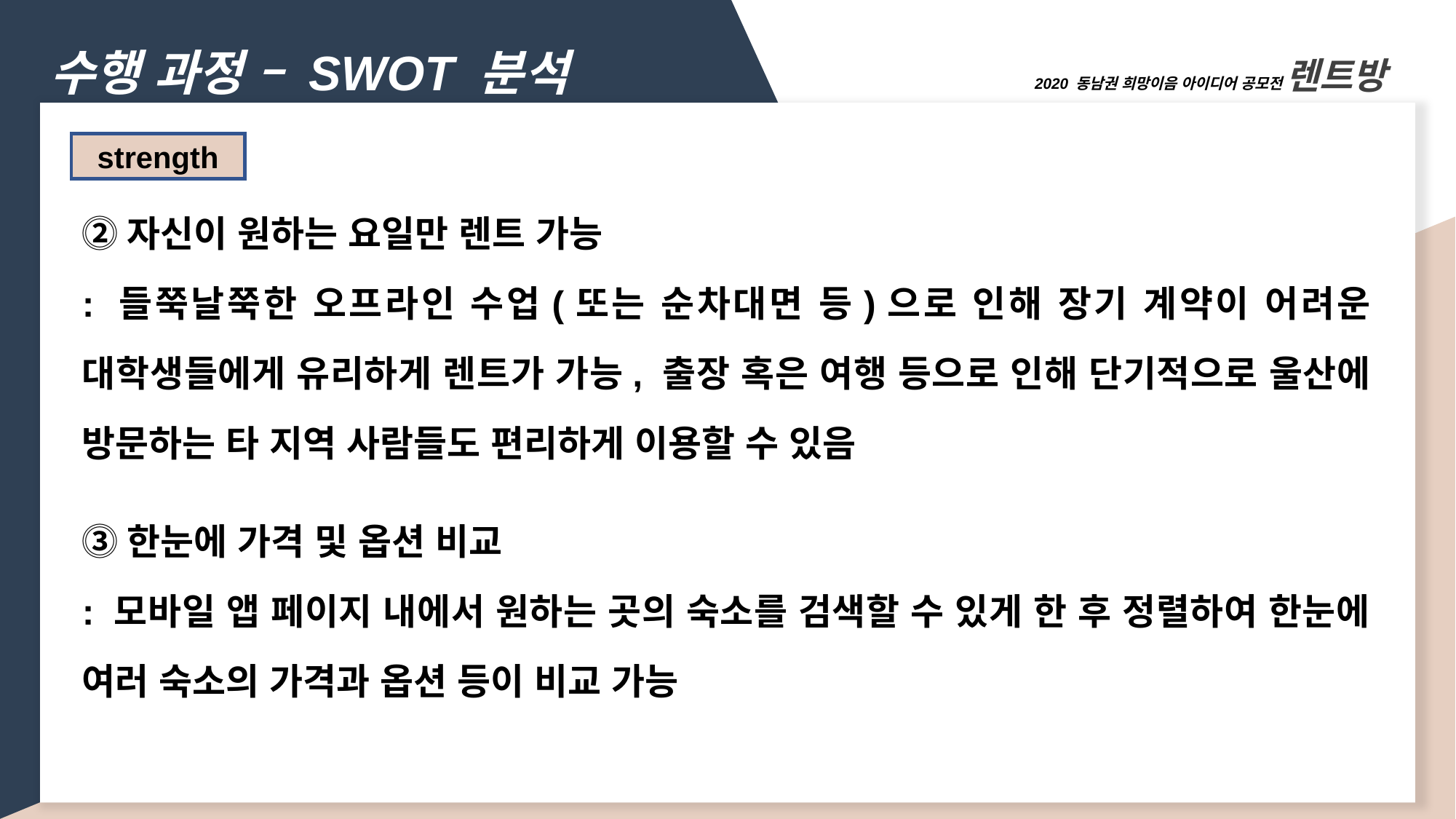

수행 과정 – SWOT 분석

2020 동남권 희망이음 아이디어 공모전 렌트방
strength

⓶자신이 원하는 요일만 렌트 가능
: 들쭉날쭉한 오프라인 수업(또는 순차대면 등)으로 인해 장기 계약이 어려운 대학생들에게 유리하게 렌트가 가능, 출장 혹은 여행 등으로 인해 단기적으로 울산에 방문하는 타 지역 사람들도 편리하게 이용할 수 있음

⓷한눈에 가격 및 옵션 비교
: 모바일 앱 페이지 내에서 원하는 곳의 숙소를 검색할 수 있게 한 후 정렬하여 한눈에 여러 숙소의 가격과 옵션 등이 비교 가능